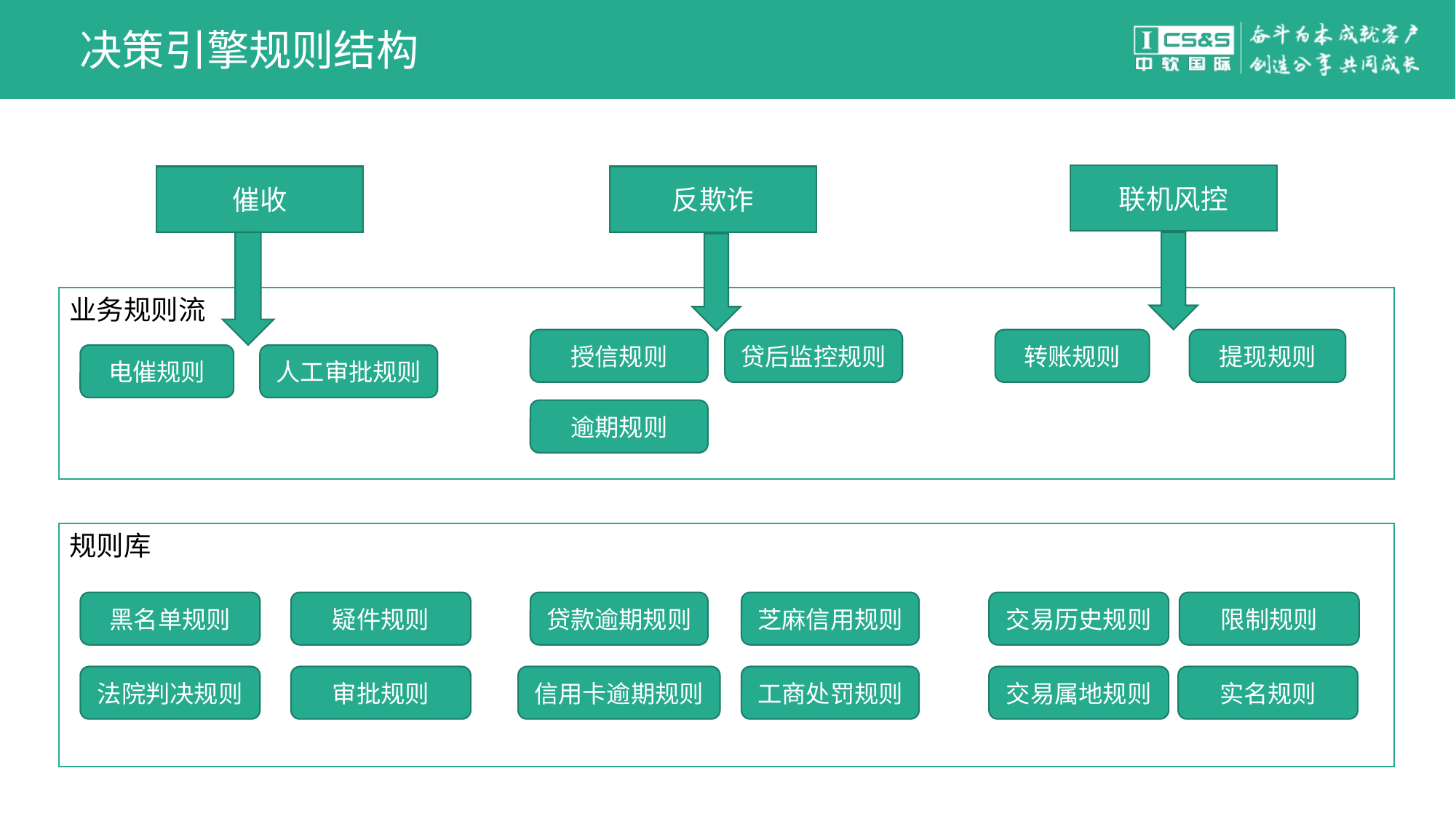

# 决策引擎规则结构
联机风控
催收
反欺诈

业务规则流
提现规则
转账规则
授信规则
贷后监控规则
电催规则
人工审批规则
逾期规则
规则库
交易历史规则
限制规则
芝麻信用规则
贷款逾期规则
黑名单规则
疑件规则
审批规则
信用卡逾期规则
工商处罚规则
交易属地规则
实名规则
法院判决规则